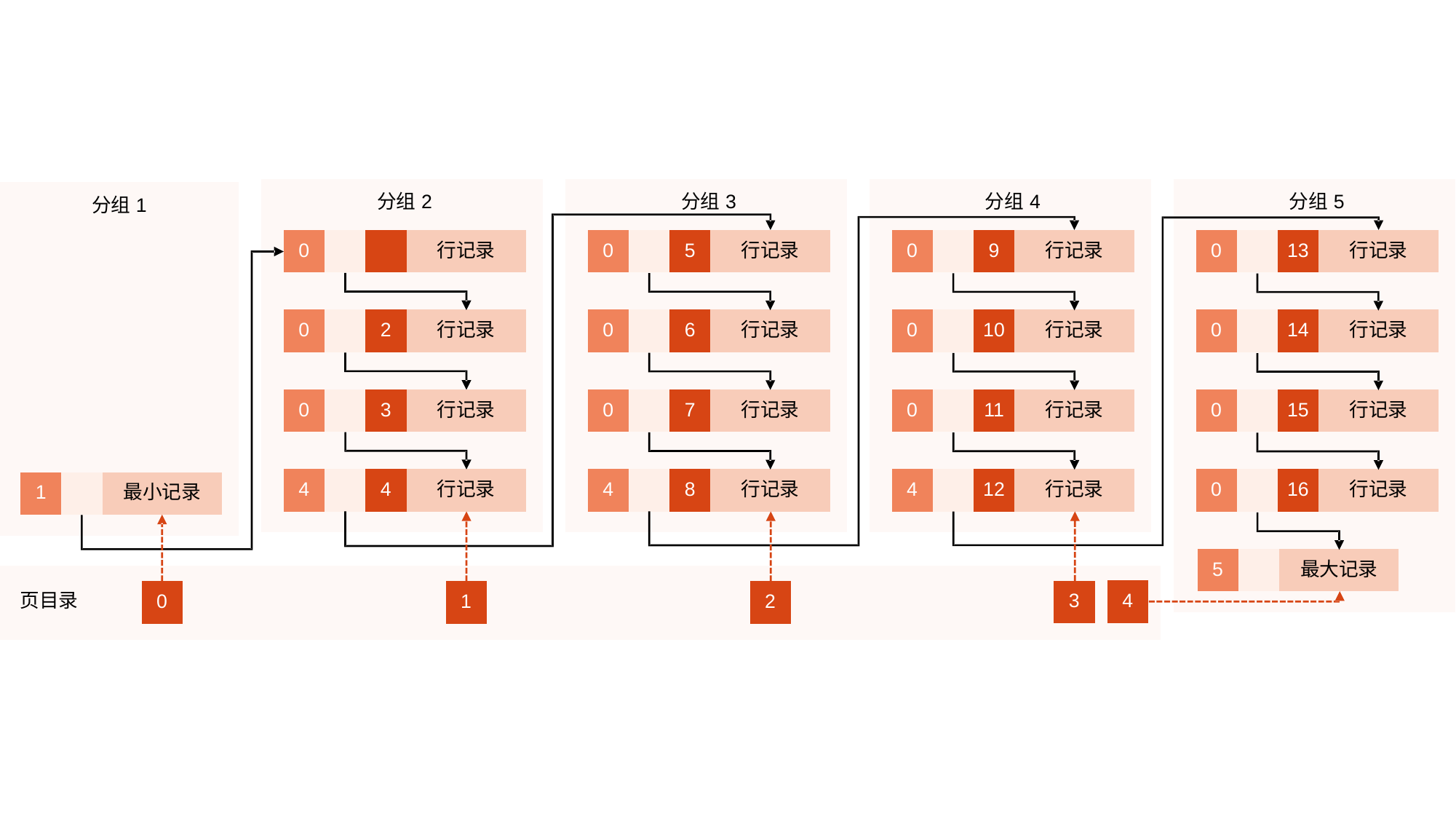

1

分组
2
分组
3
分组
4
分组
5
分组
1

0
行记录
0
5
行记录
0
9
行记录
0
13
行记录

0
2
行记录
0
6
行记录
0
10
行记录
0
14
行记录

0
3
行记录
0
7
行记录
0
11
行记录
0
15
行记录

4
4
行记录
4
8
行记录
4
12
行记录
0
16
行记录

1
最小记录

5
最大记录

4
页目录
3
1
2
0